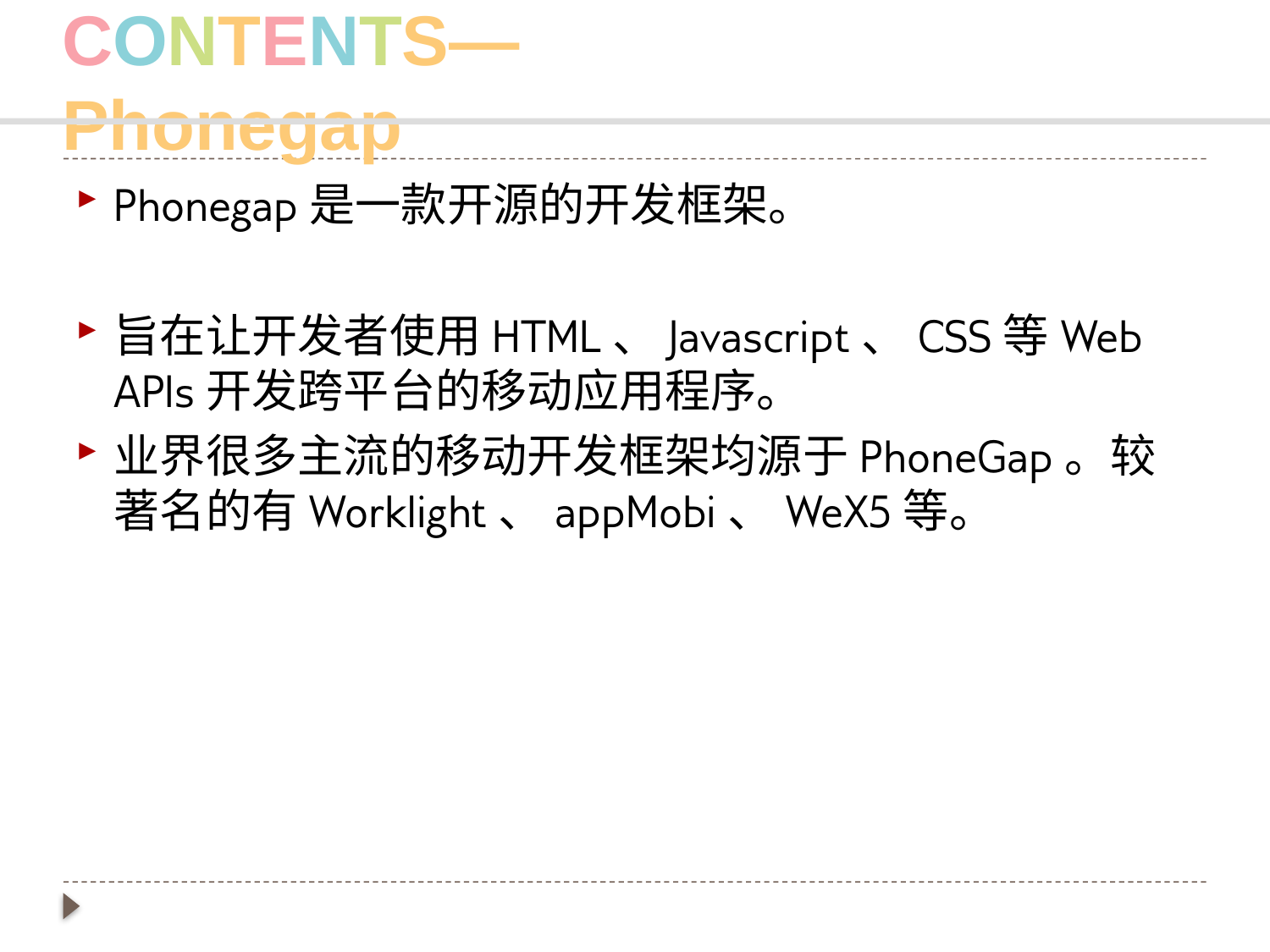

CONTENTS—Phonegap

Phonegap是一款开源的开发框架。

旨在让开发者使用HTML、Javascript、CSS等Web APIs开发跨平台的移动应用程序。
业界很多主流的移动开发框架均源于PhoneGap。较著名的有Worklight、appMobi、WeX5等。